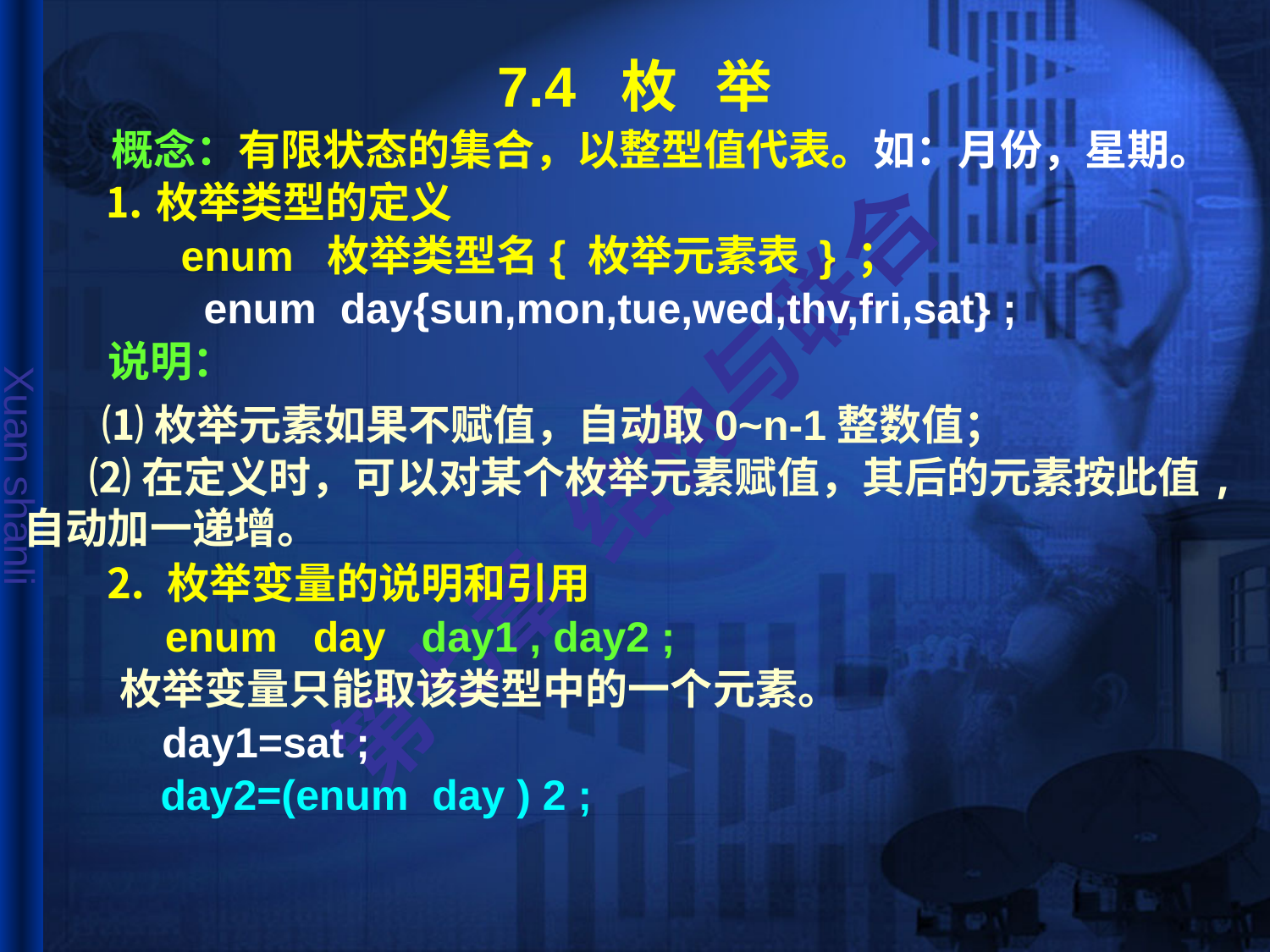

# 7.4  枚   举
        概念：有限状态的集合，以整型值代表。如：月份，星期。
⒈枚举类型的定义
enum  枚举类型名{ 枚举元素表 } ；
enum  day{sun,mon,tue,wed,thv,fri,sat} ;
说明：
⑴枚举元素如果不赋值，自动取0~n-1整数值；
       ⑵在定义时，可以对某个枚举元素赋值，其后的元素按此值,
自动加一递增。
⒉ 枚举变量的说明和引用
enum   day   day1 , day2 ;
枚举变量只能取该类型中的一个元素。
 day1=sat ;
day2=(enum  day ) 2 ;